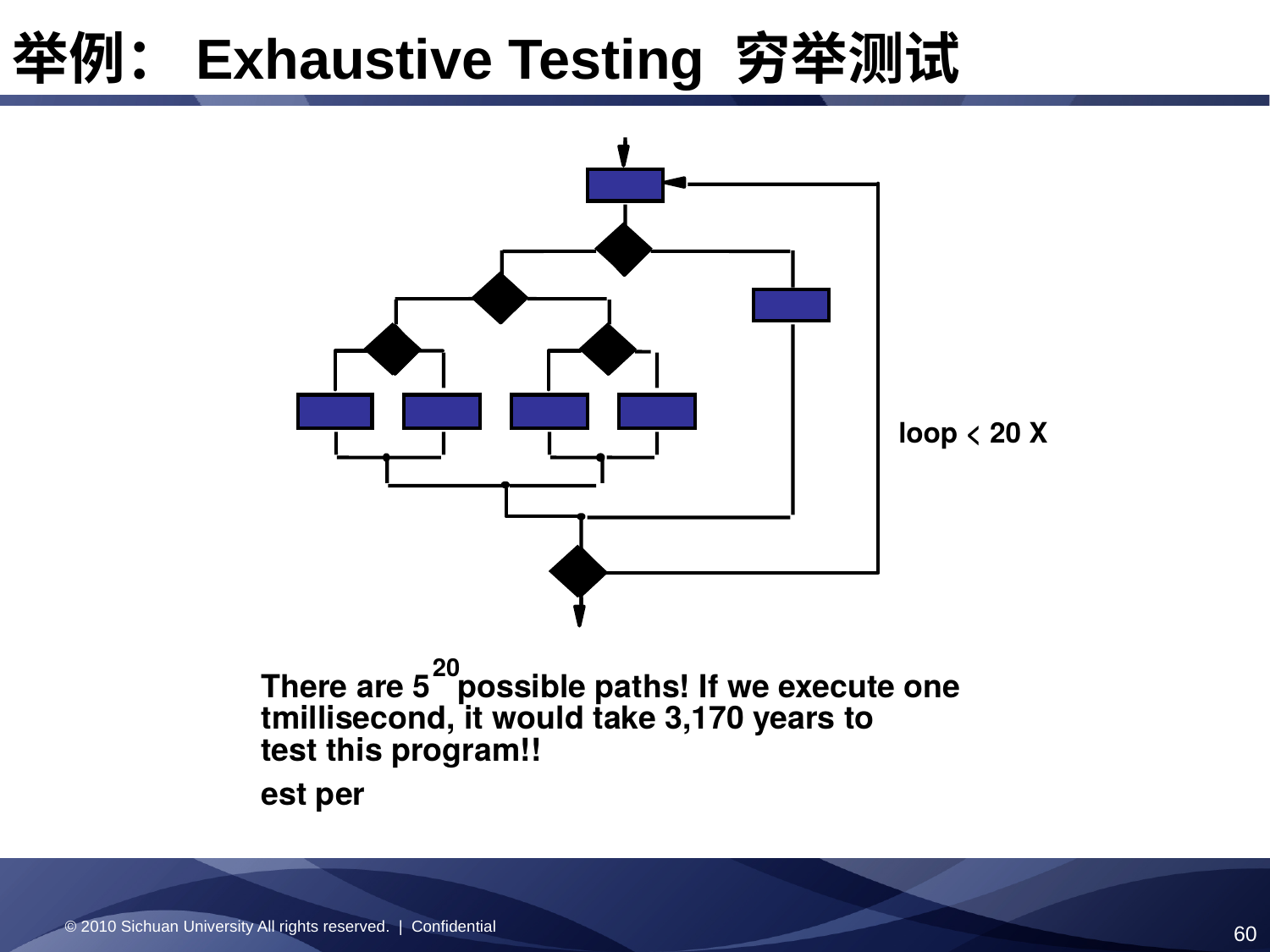

举例：Exhaustive Testing 穷举测试

loop < 20 X

20
There are 5   possible paths! If we execute one

tmillisecond, it would take 3,170 years to

est per
test this program!!
© 2010 Sichuan University All rights reserved.  |  Confidential
60